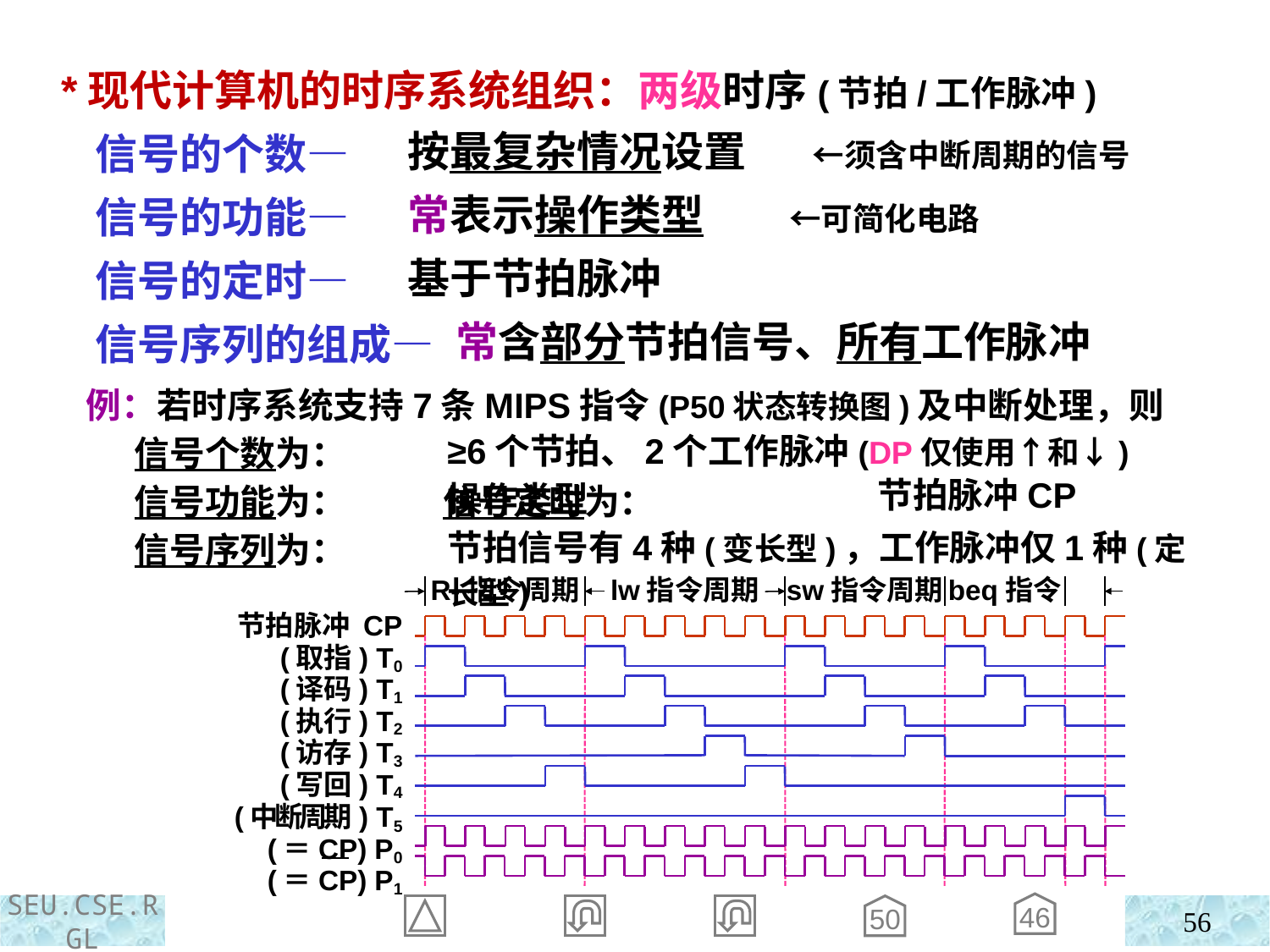

*现代计算机的时序系统组织：两级时序(节拍/工作脉冲)
     信号的个数—
     信号的功能—
     信号的定时—
     信号序列的组成—
按最复杂情况设置       ←须含中断周期的信号
常表示操作类型         ←可简化电路
基于节拍脉冲
    常含部分节拍信号、所有工作脉冲
     例：若时序系统支持7条MIPS指令(P50状态转换图)及中断处理，则
           信号个数为：
           信号功能为：            信号定时为：
           信号序列为：
≥6个节拍、2个工作脉冲(DP仅使用↑和↓)
操作类型
节拍信号有4种(变长型)，工作脉冲仅1种(定长型)
节拍脉冲CP
R-指令周期
lw指令周期
sw指令周期
beq指令
节拍脉冲 CP
(取指) T0
(译码) T1
(执行) T2
(访存) T3
(写回) T4
(中断周期) T5
(＝CP) P0
(＝CP) P1
46

50
56